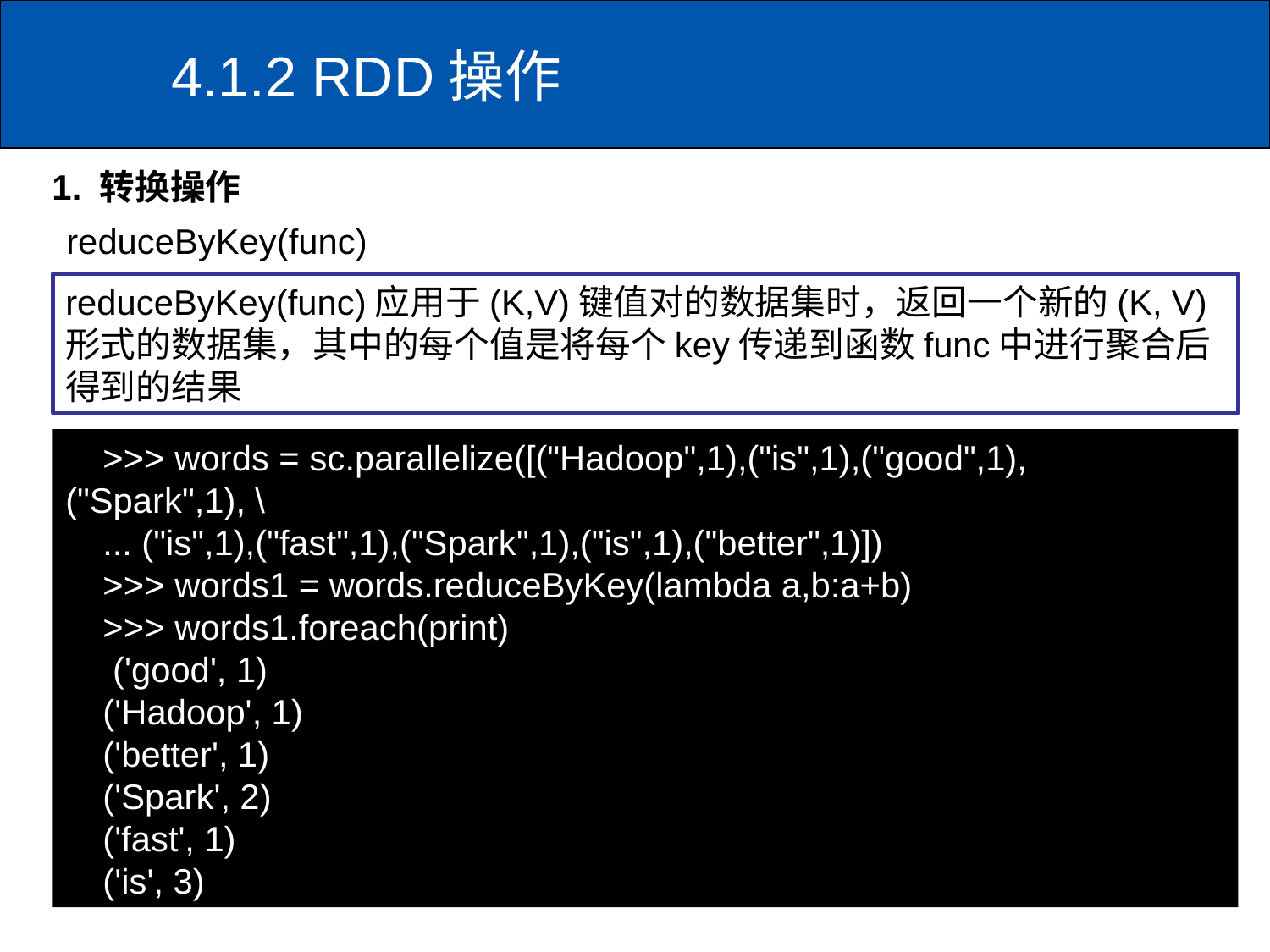

# 4.1.2 RDD操作
1. 转换操作
reduceByKey(func)
reduceByKey(func)应用于(K,V)键值对的数据集时，返回一个新的(K, V)形式的数据集，其中的每个值是将每个key传递到函数func中进行聚合后得到的结果
>>> words = sc.parallelize([("Hadoop",1),("is",1),("good",1),("Spark",1), \
... ("is",1),("fast",1),("Spark",1),("is",1),("better",1)])
>>> words1 = words.reduceByKey(lambda a,b:a+b)
>>> words1.foreach(print)
 ('good', 1)
('Hadoop', 1)
('better', 1)
('Spark', 2)
('fast', 1)
('is', 3)